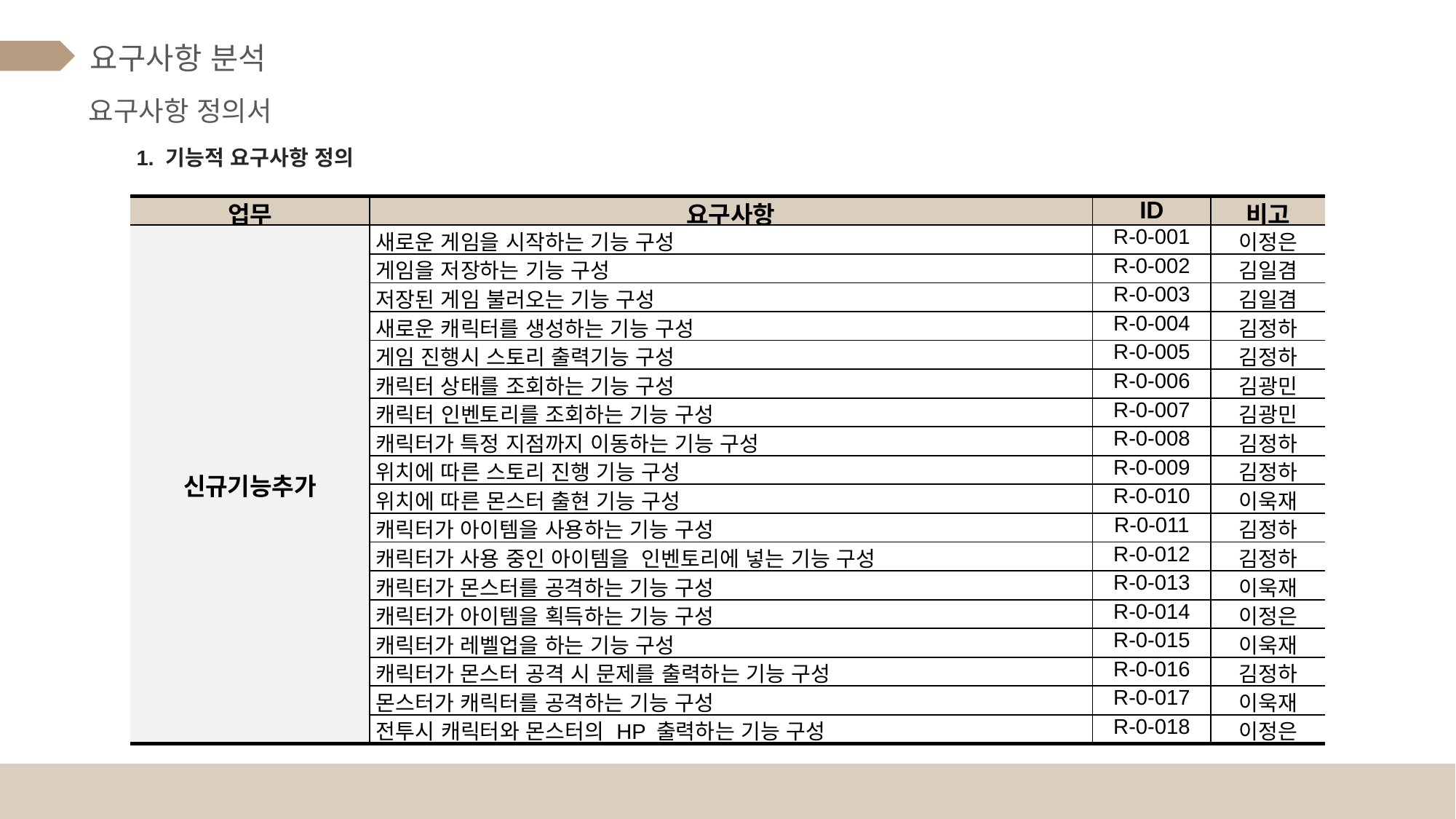

요구사항 분석

요구사항 정의서
1. 기능적 요구사항 정의
| 업무 | 요구사항 | ID | 비고 |
| --- | --- | --- | --- |
| 신규기능추가 | 새로운 게임을 시작하는 기능 구성 | R-0-001 | 이정은 |
|  | 게임을 저장하는 기능 구성 | R-0-002 | 김일겸 |
|  | 저장된 게임 불러오는 기능 구성 | R-0-003 | 김일겸 |
|  | 새로운 캐릭터를 생성하는 기능 구성 | R-0-004 | 김정하 |
|  | 게임 진행시 스토리 출력기능 구성 | R-0-005 | 김정하 |
|  | 캐릭터 상태를 조회하는 기능 구성 | R-0-006 | 김광민 |
|  | 캐릭터 인벤토리를 조회하는 기능 구성 | R-0-007 | 김광민 |
|  | 캐릭터가 특정 지점까지 이동하는 기능 구성 | R-0-008 | 김정하 |
|  | 위치에 따른 스토리 진행 기능 구성 | R-0-009 | 김정하 |
|  | 위치에 따른 몬스터 출현 기능 구성 | R-0-010 | 이욱재 |
|  | 캐릭터가 아이템을 사용하는 기능 구성 | R-0-011 | 김정하 |
|  | 캐릭터가 사용 중인 아이템을 인벤토리에 넣는 기능 구성 | R-0-012 | 김정하 |
|  | 캐릭터가 몬스터를 공격하는 기능 구성 | R-0-013 | 이욱재 |
|  | 캐릭터가 아이템을 획득하는 기능 구성 | R-0-014 | 이정은 |
|  | 캐릭터가 레벨업을 하는 기능 구성 | R-0-015 | 이욱재 |
|  | 캐릭터가 몬스터 공격 시 문제를 출력하는 기능 구성 | R-0-016 | 김정하 |
|  | 몬스터가 캐릭터를 공격하는 기능 구성 | R-0-017 | 이욱재 |
|  | 전투시 캐릭터와 몬스터의 HP 출력하는 기능 구성 | R-0-018 | 이정은 |